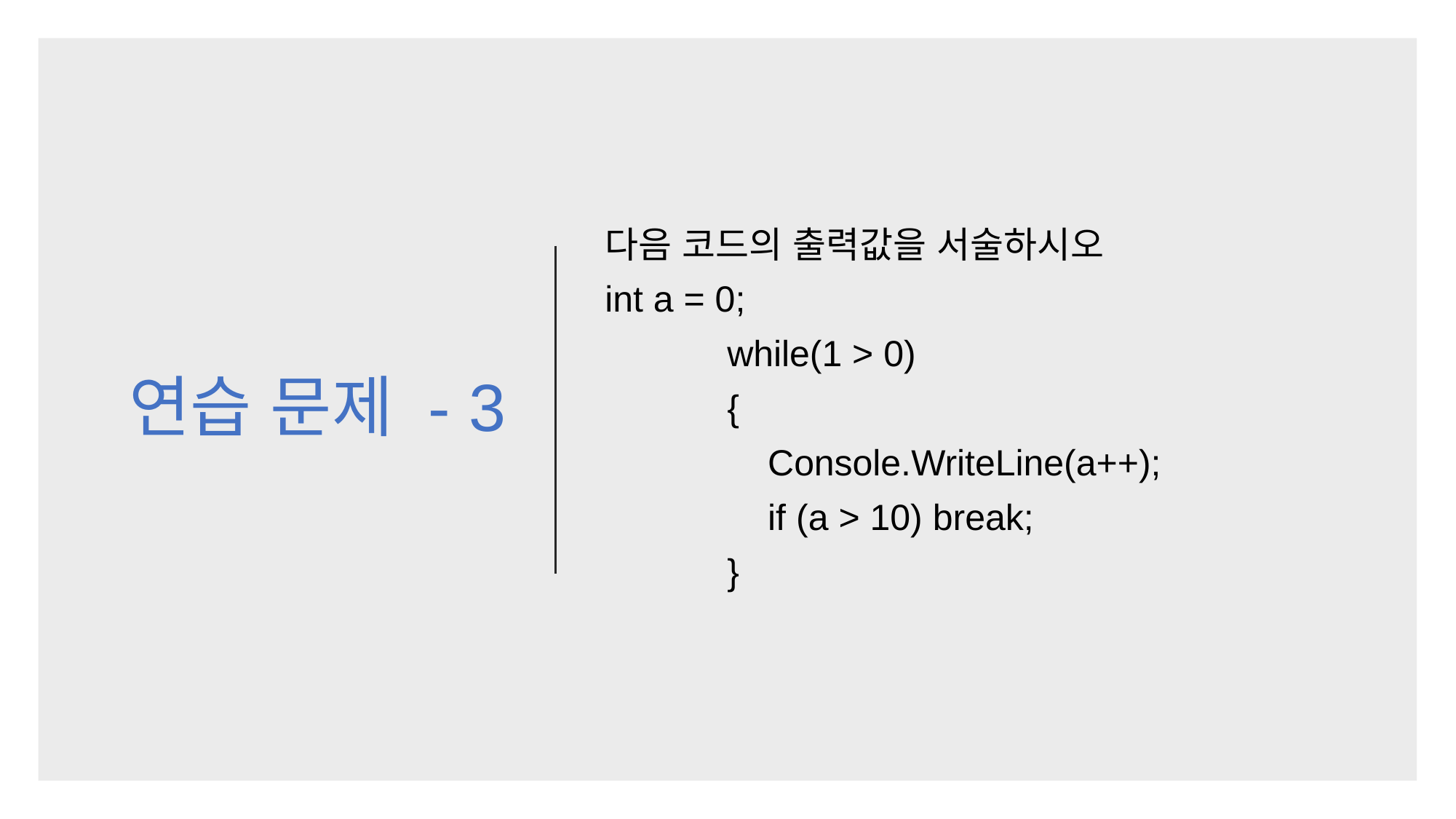

# 연습 문제 - 3
다음 코드의 출력값을 서술하시오
int a = 0;
            while(1 > 0)
            {
                Console.WriteLine(a++);
                if (a > 10) break;
            }